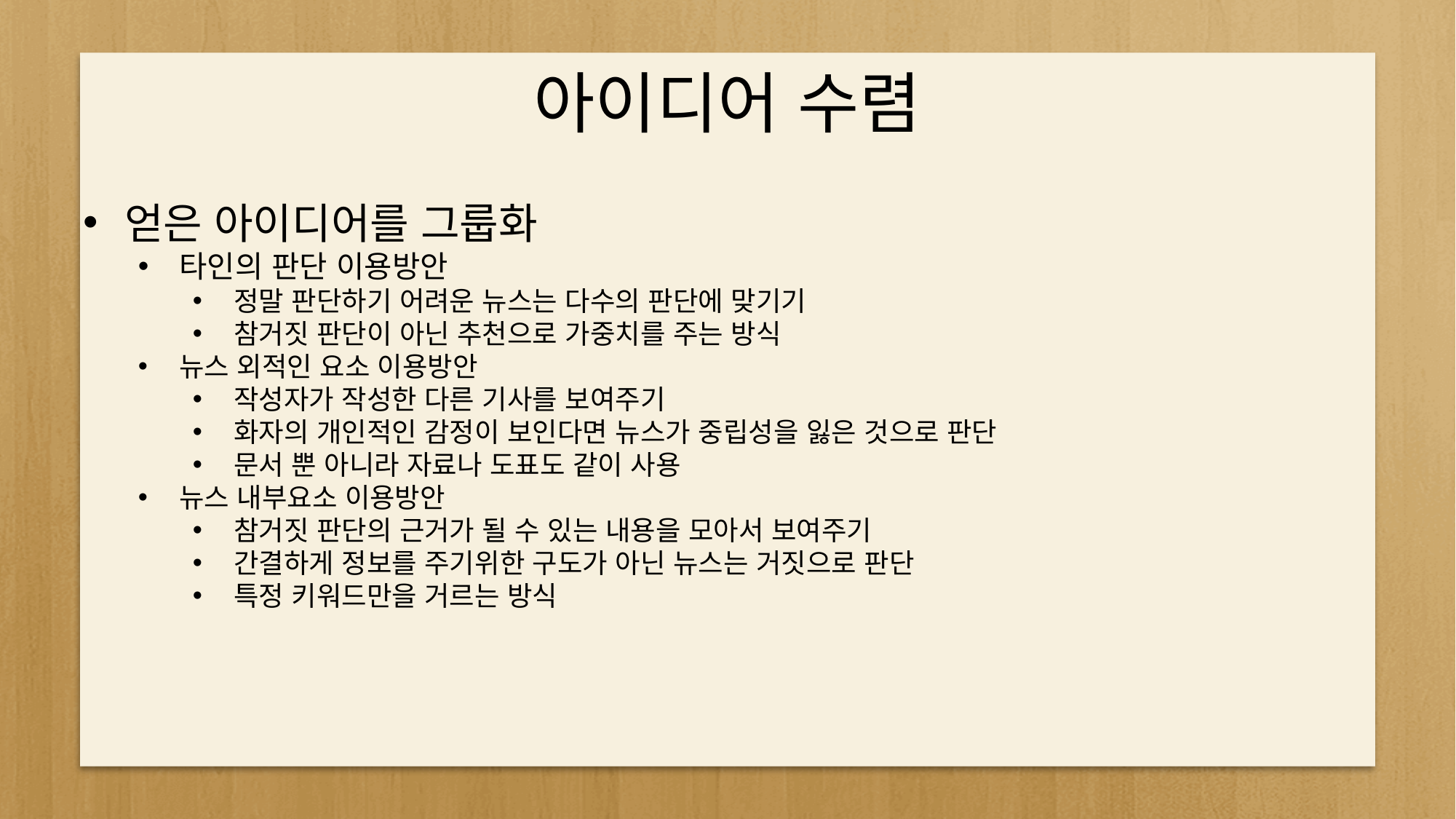

# 아이디어 수렴
얻은 아이디어를 그룹화
타인의 판단 이용방안
정말 판단하기 어려운 뉴스는 다수의 판단에 맞기기
참거짓 판단이 아닌 추천으로 가중치를 주는 방식
뉴스 외적인 요소 이용방안
작성자가 작성한 다른 기사를 보여주기
화자의 개인적인 감정이 보인다면 뉴스가 중립성을 잃은 것으로 판단
문서 뿐 아니라 자료나 도표도 같이 사용
뉴스 내부요소 이용방안
참거짓 판단의 근거가 될 수 있는 내용을 모아서 보여주기
간결하게 정보를 주기위한 구도가 아닌 뉴스는 거짓으로 판단
특정 키워드만을 거르는 방식